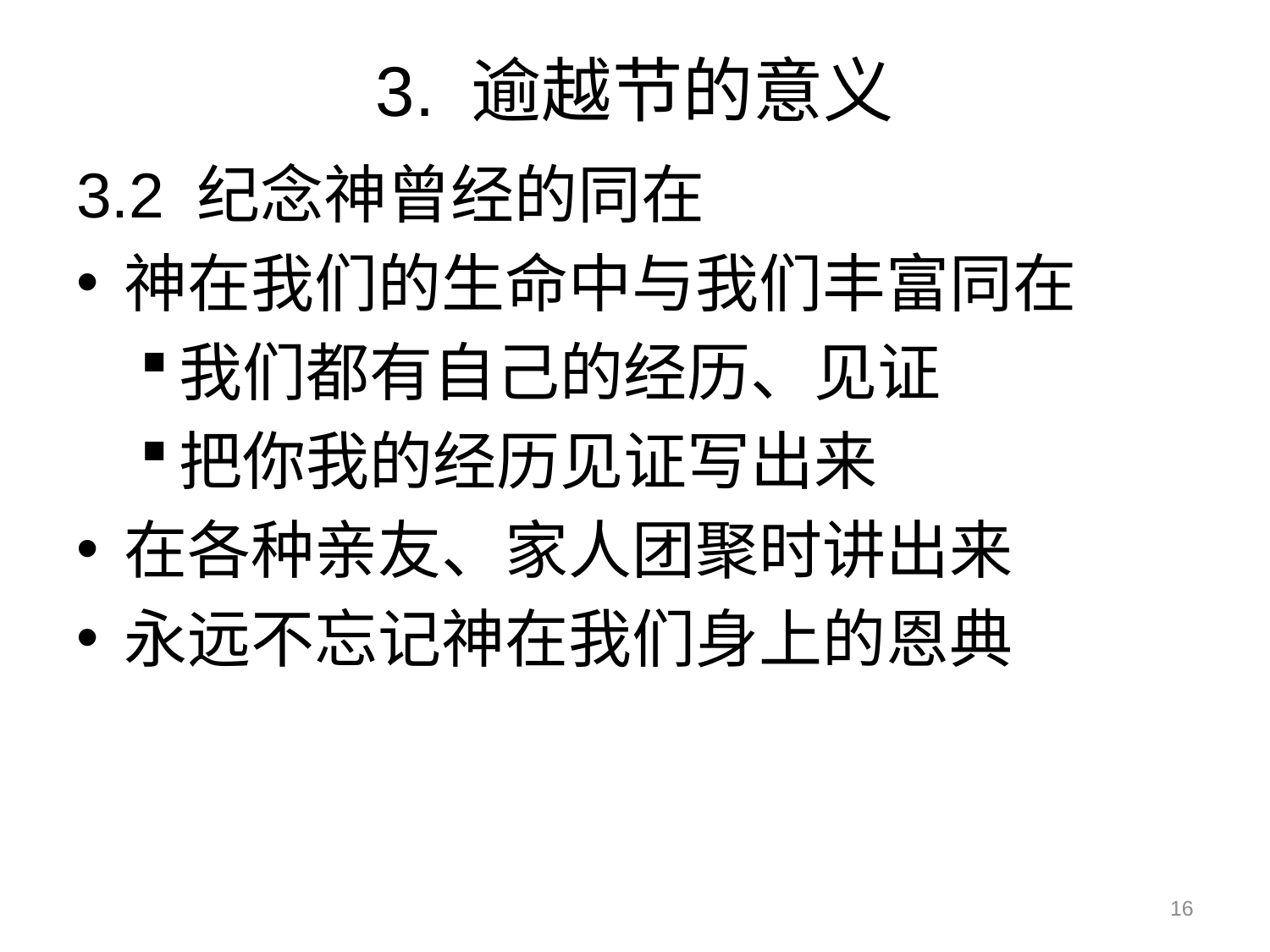

# 3. 逾越节的意义
3.2 纪念神曾经的同在
神在我们的生命中与我们丰富同在
我们都有自己的经历、见证
把你我的经历见证写出来
在各种亲友、家人团聚时讲出来
永远不忘记神在我们身上的恩典
16